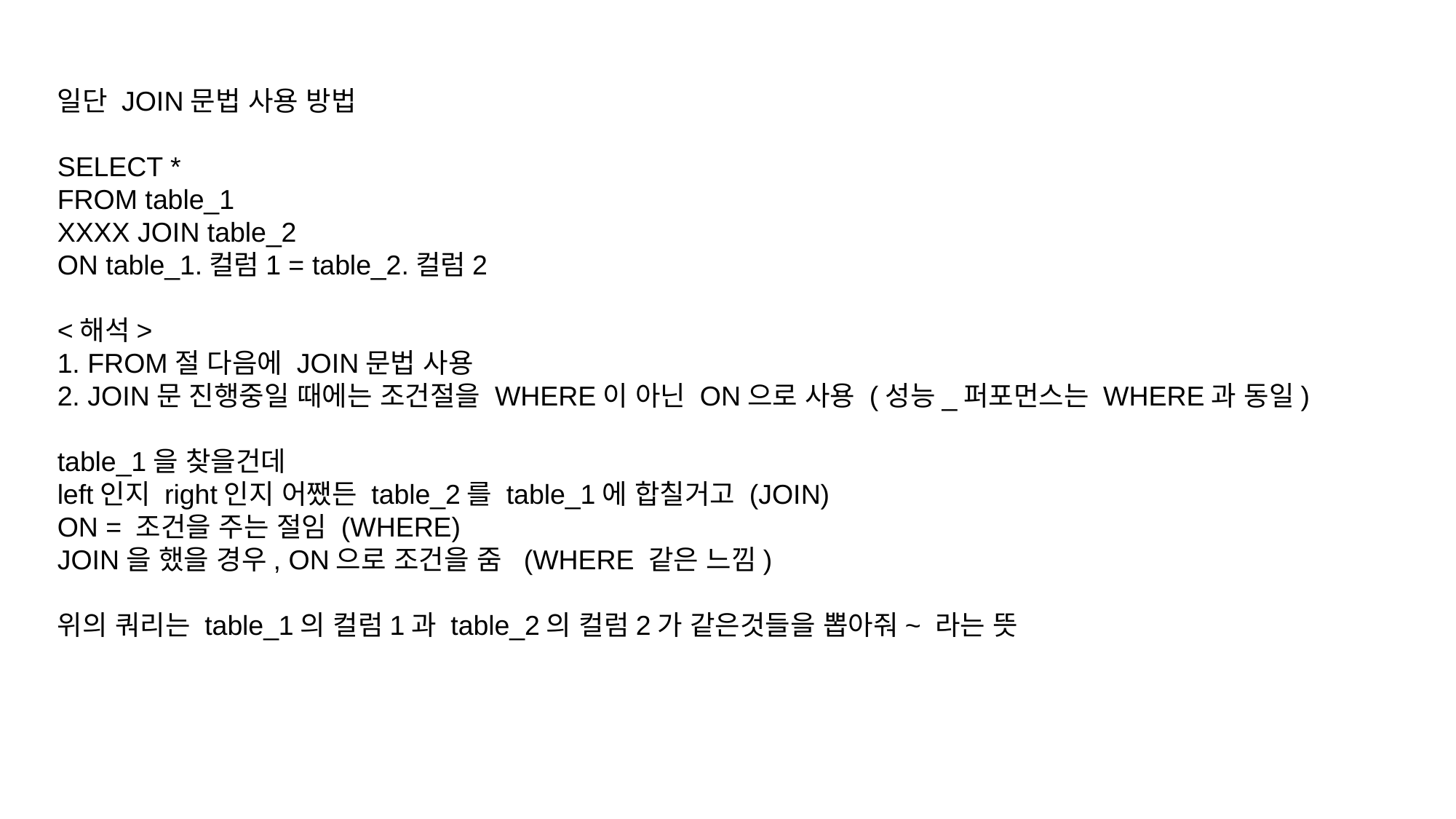

일단 JOIN문법 사용 방법

SELECT *
FROM table_1
XXXX JOIN table_2
ON table_1.컬럼1 = table_2.컬럼2

<해석>
1. FROM절 다음에 JOIN문법 사용
2. JOIN문 진행중일 때에는 조건절을 WHERE이 아닌 ON으로 사용 (성능_퍼포먼스는 WHERE과 동일)

table_1을 찾을건데
left인지 right인지 어쨌든 table_2를 table_1에 합칠거고 (JOIN)
ON = 조건을 주는 절임 (WHERE)
JOIN을 했을 경우, ON으로 조건을 줌  (WHERE 같은 느낌)

위의 쿼리는 table_1의 컬럼1과 table_2의 컬럼2가 같은것들을 뽑아줘~ 라는 뜻